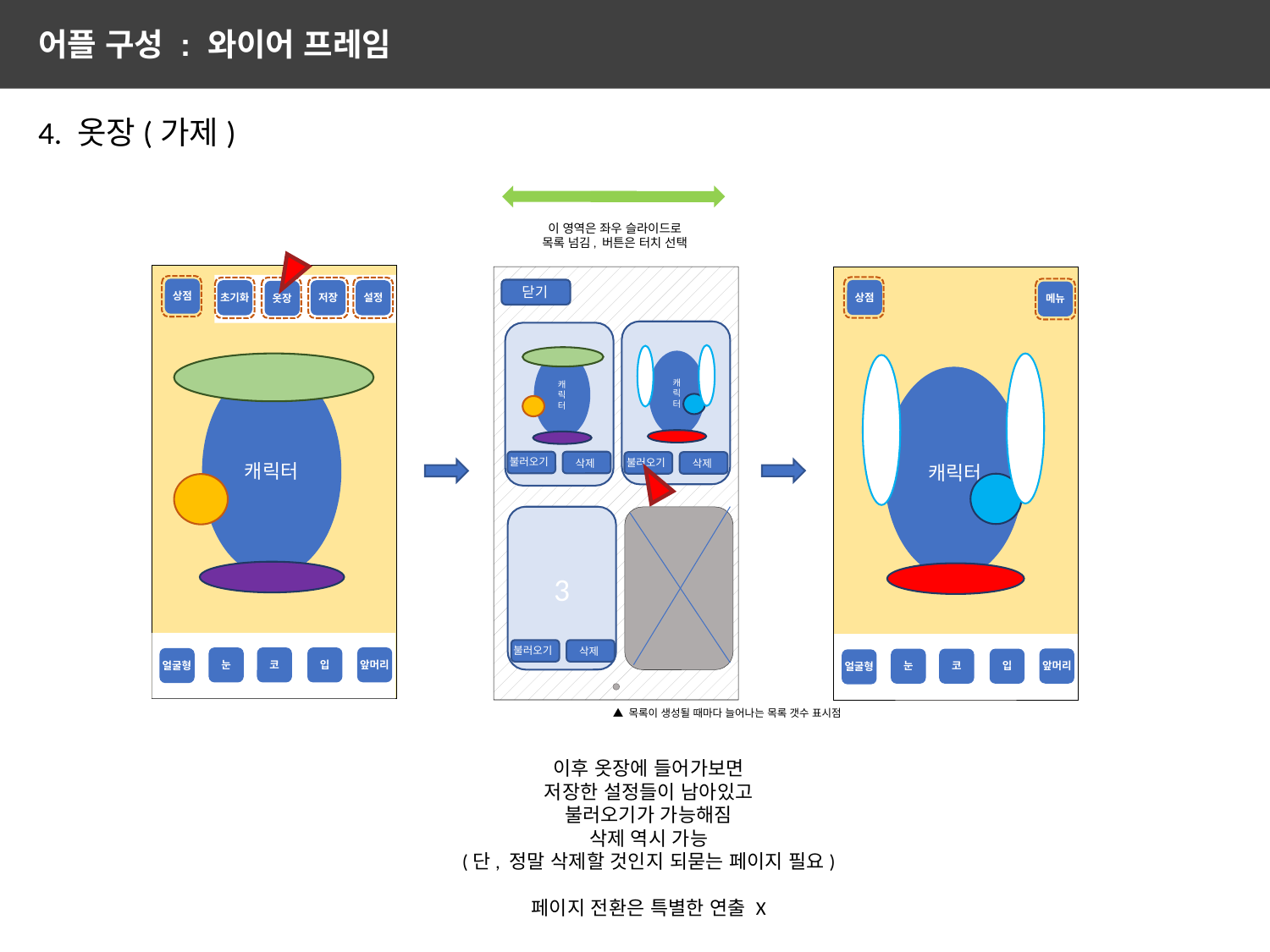

어플 구성 : 와이어 프레임

4. 옷장(가제)
이 영역은 좌우 슬라이드로
목록 넘김, 버튼은 터치 선택

닫기

상점

상점

초기화

저장

설정

옷장

메뉴
2
1

캐릭터

캐릭터

캐릭터

캐릭터
캐릭터
불러오기
불러오기
삭제
삭제

3

0
0
불러오기
삭제

앞머리

눈

코

입

얼굴형

앞머리

눈

코

입

얼굴형

▲ 목록이 생성될 때마다 늘어나는 목록 갯수 표시점
이후 옷장에 들어가보면
저장한 설정들이 남아있고
불러오기가 가능해짐
삭제 역시 가능
(단, 정말 삭제할 것인지 되묻는 페이지 필요)

페이지 전환은 특별한 연출 X